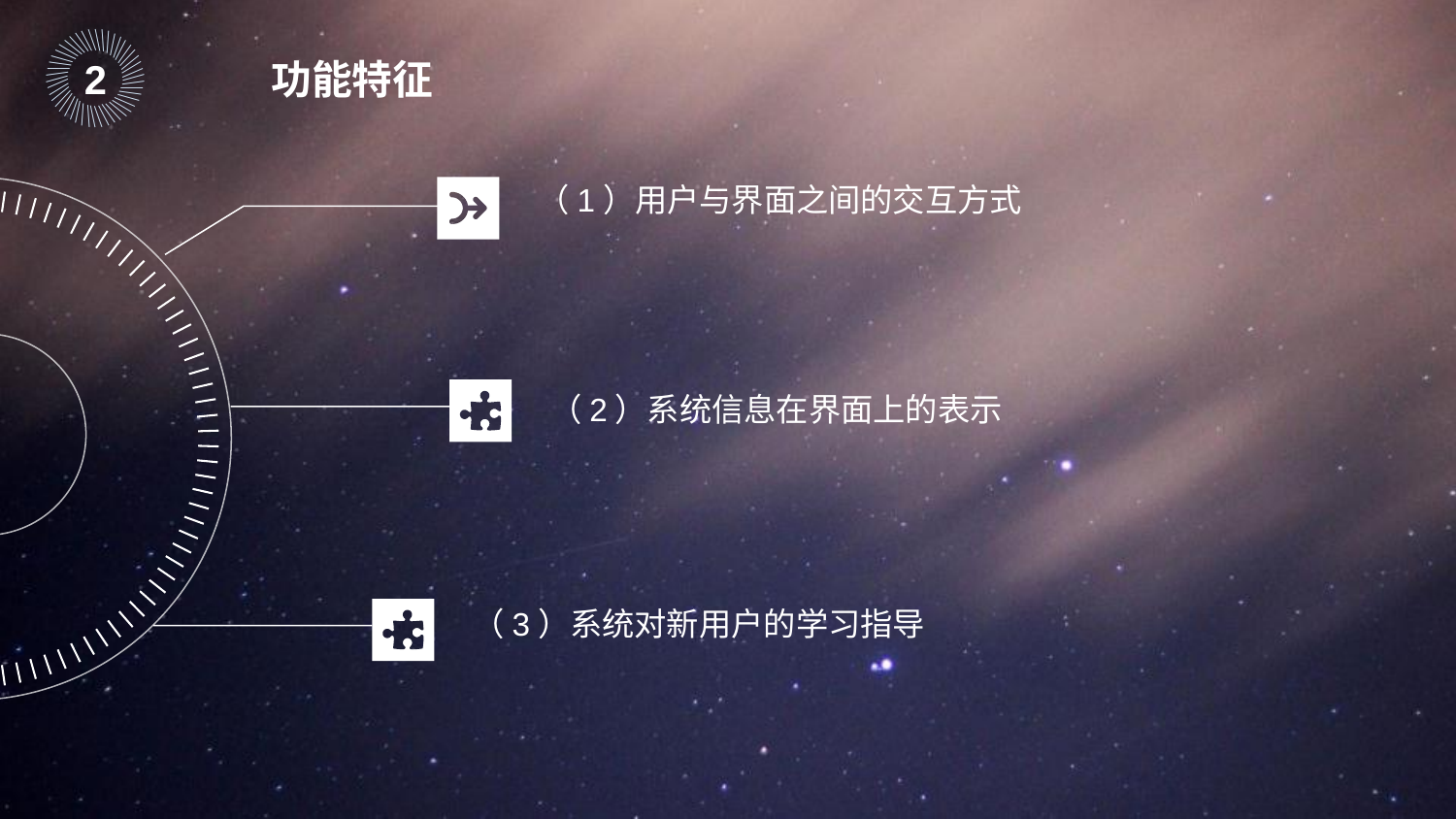

｜
｜
｜
｜
｜
｜
｜
｜
｜
｜
｜
｜
｜
｜
｜
｜
｜
｜
｜
｜
｜
｜
｜
｜
｜
｜
｜
｜
｜
｜
｜
｜
｜
｜
｜
｜
｜
｜
｜
｜
｜
｜
｜
｜
｜
｜
2
功能特征
（1）用户与界面之间的交互方式

（2）系统信息在界面上的表示

（3）系统对新用户的学习指导